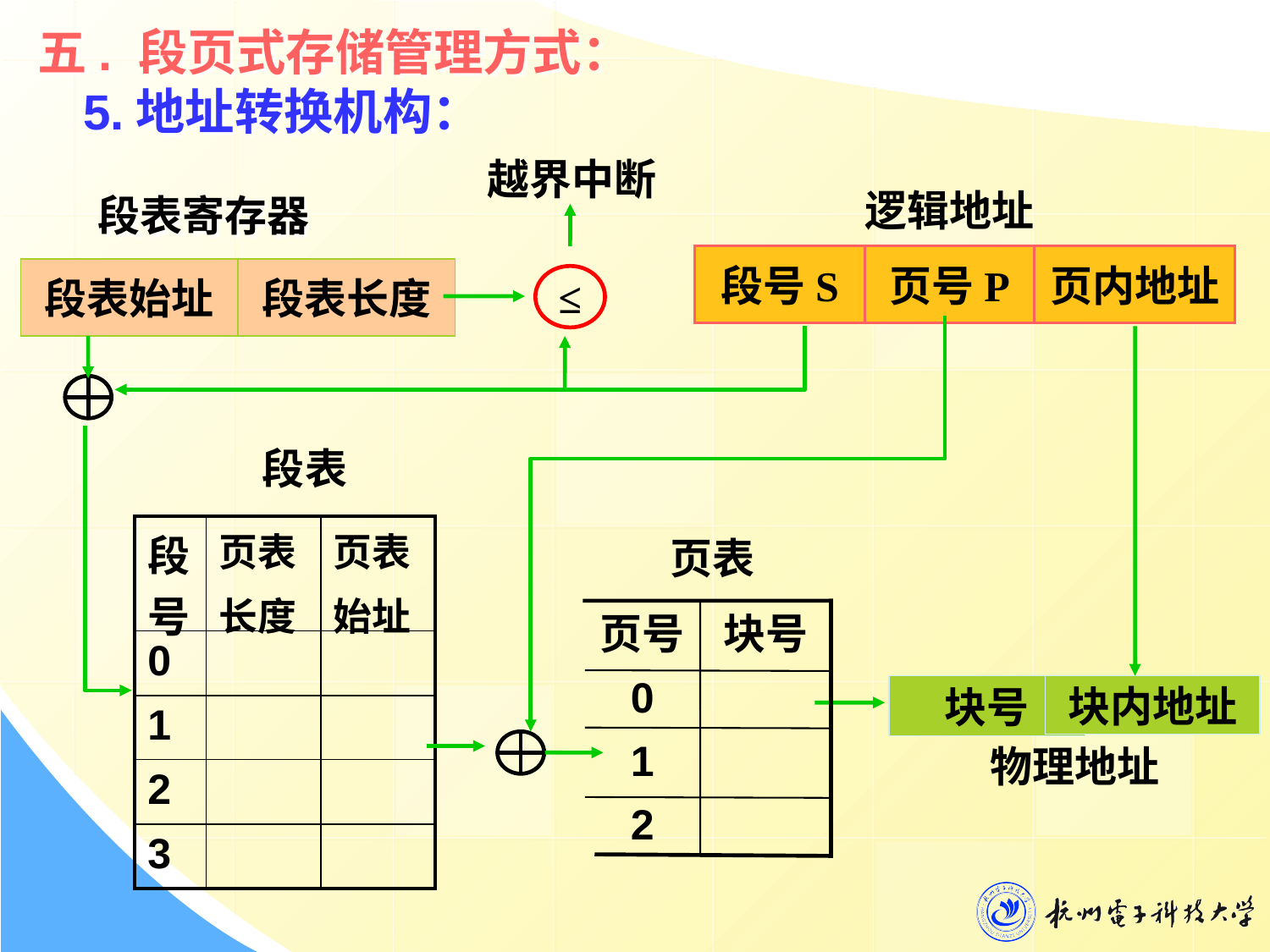

# 五. 段页式存储管理方式： 5.地址转换机构：
越界中断
逻辑地址
段表寄存器

段号S
页号P
页内地址
段表始址
段表长度
≤

段表
| 段号 | 页表 长度 | 页表 始址 |
| --- | --- | --- |
| 0 |  |  |
| 1 |  |  |
| 2 |  |  |
| 3 |  |  |
页表
页号

块号

0

1

2

块号
块内地址

物理地址